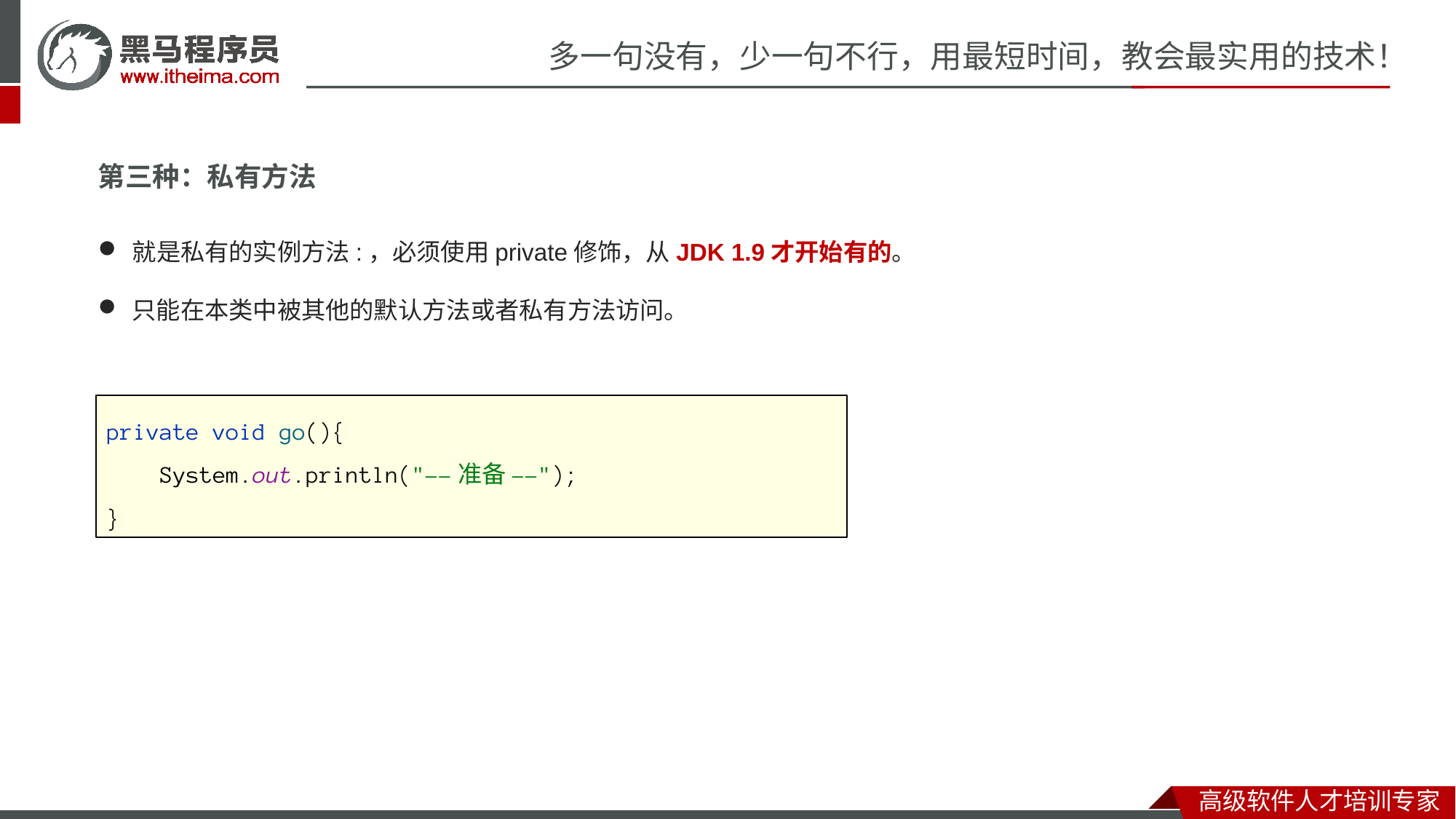

第三种：私有方法

就是私有的实例方法:，必须使用private修饰，从JDK 1.9才开始有的。
只能在本类中被其他的默认方法或者私有方法访问。

private void go(){
    System.out.println("--准备--");
}